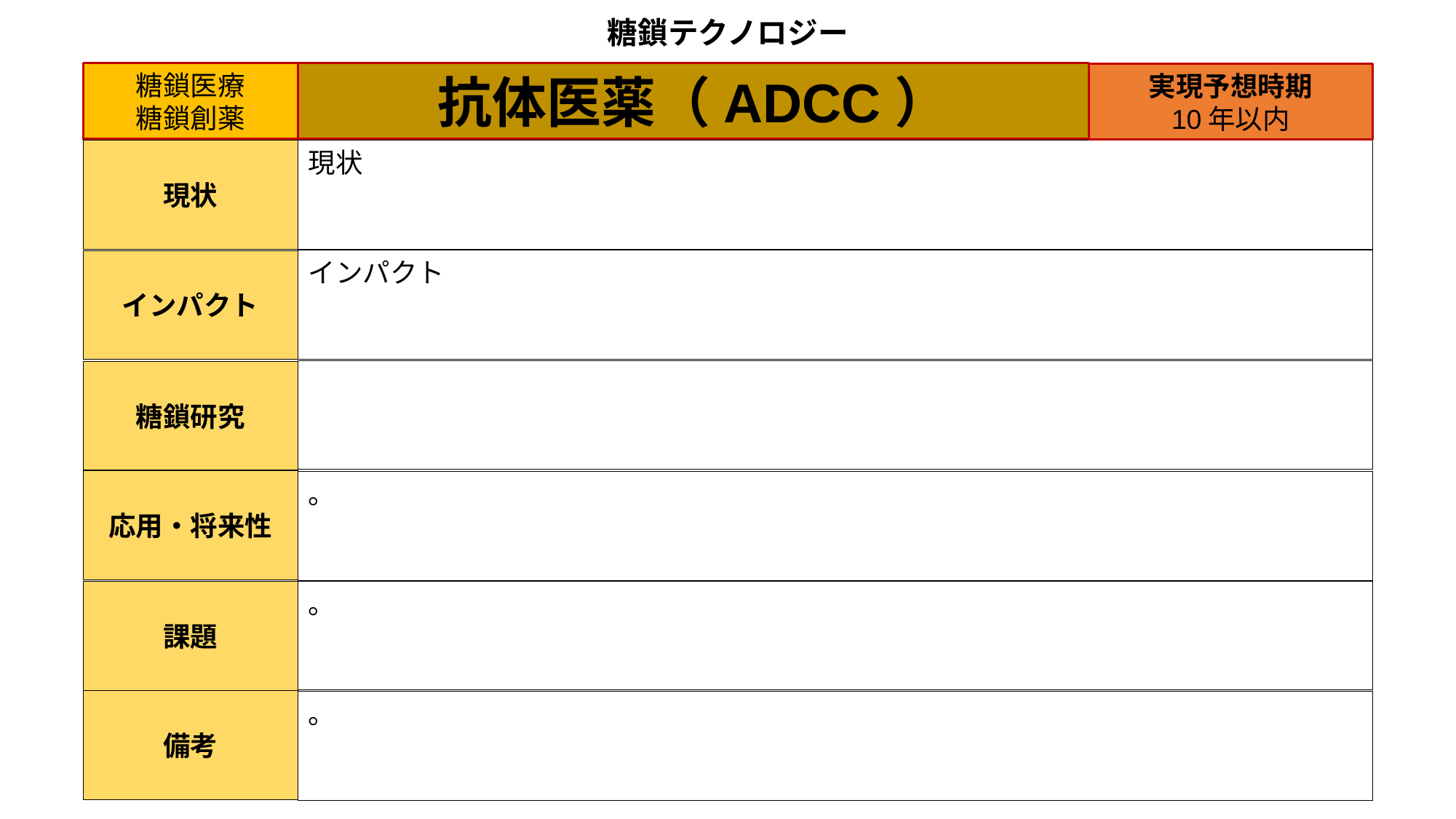

糖鎖テクノロジー
抗体医薬（ADCC）
糖鎖医療
糖鎖創薬
実現予想時期
10年以内

現状

現状

インパクト

インパクト

糖鎖研究

応用・将来性

。

。

課題

備考

。